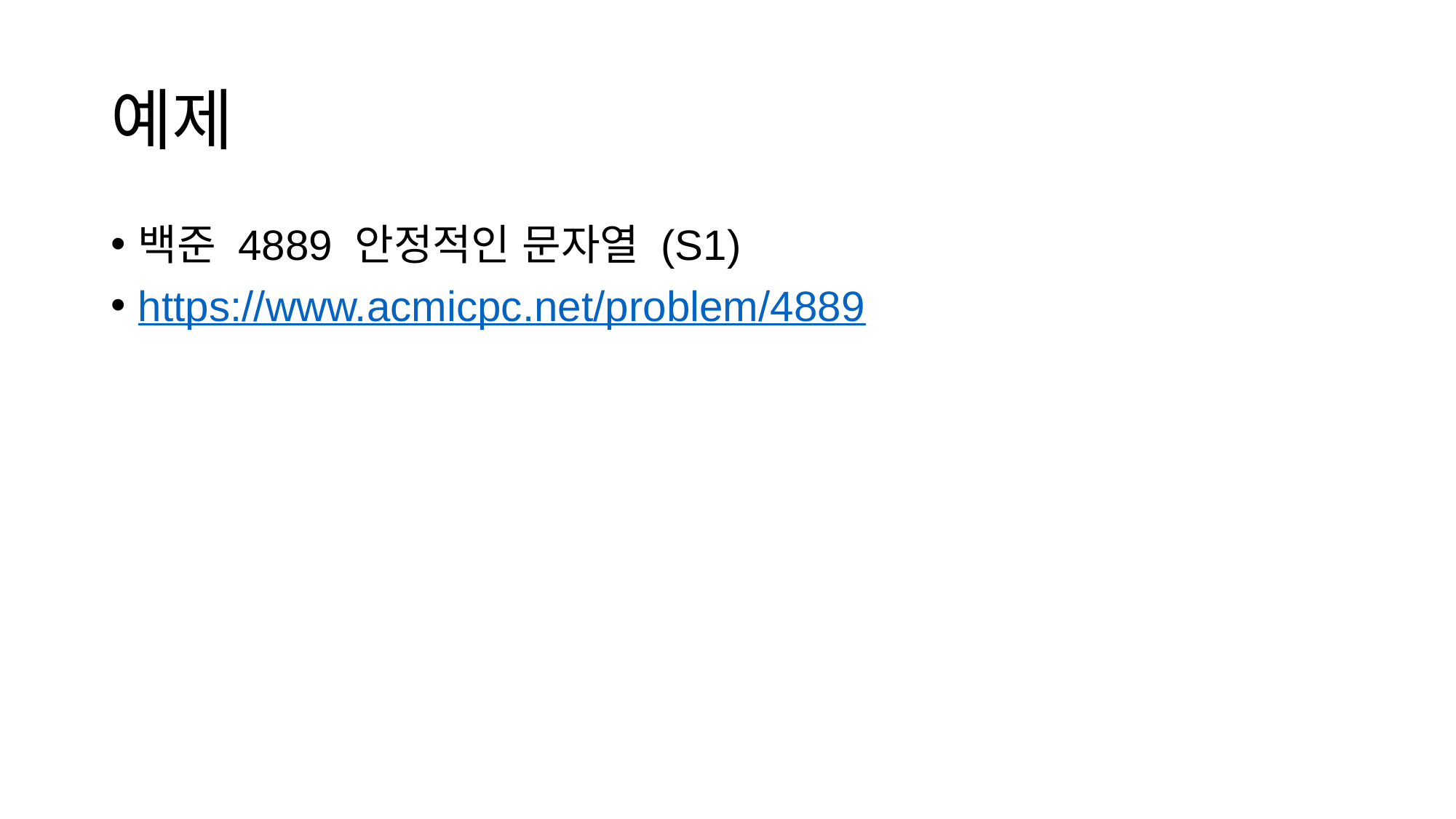

# 예제
백준 4889 안정적인 문자열 (S1)
https://www.acmicpc.net/problem/4889